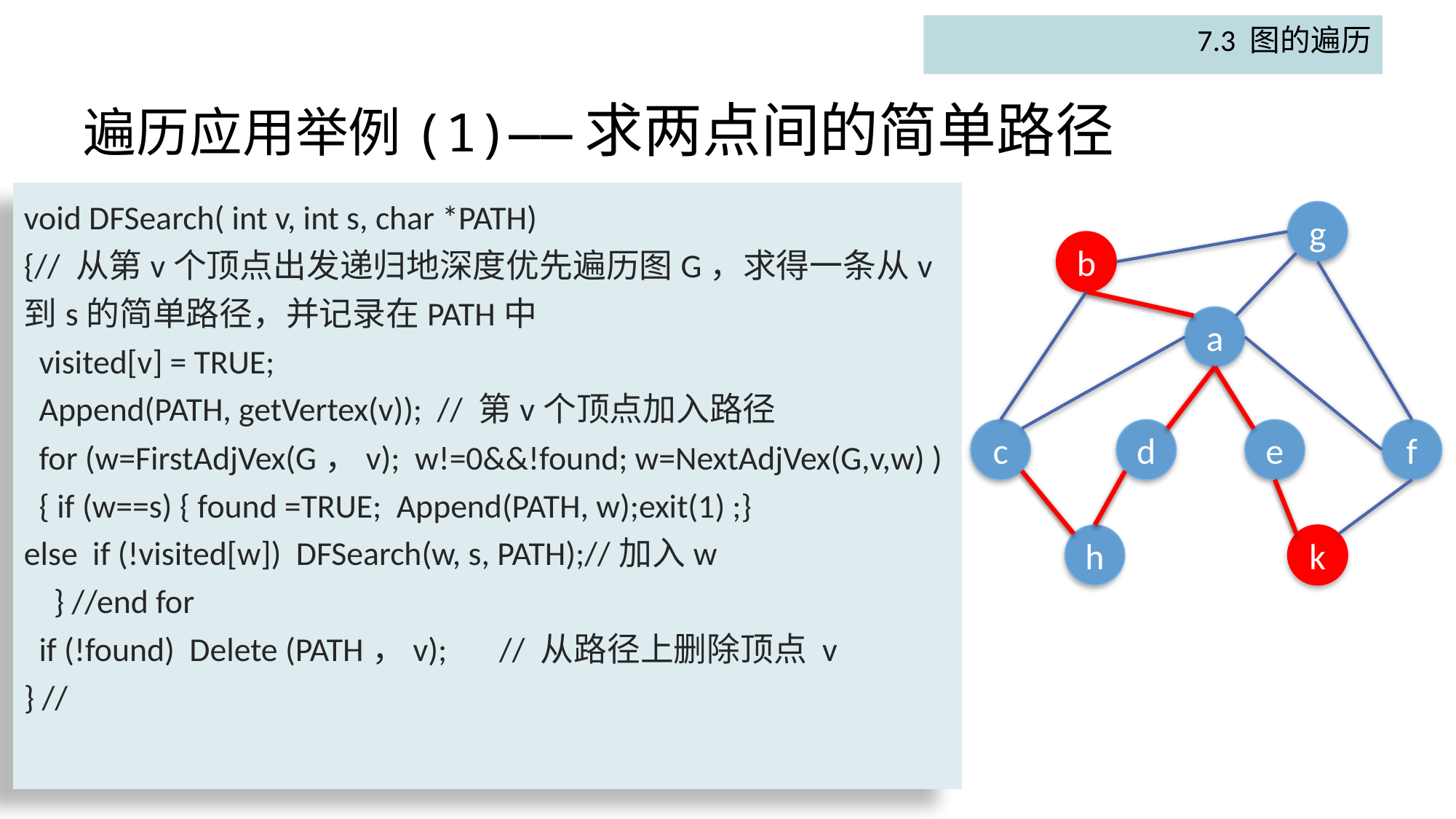

7.3 图的遍历
# 遍历应用举例(1)——求两点间的简单路径
void DFSearch( int v, int s, char *PATH)
{// 从第v个顶点出发递归地深度优先遍历图G，求得一条从v到s的简单路径，并记录在PATH中
  visited[v] = TRUE;
  Append(PATH, getVertex(v));  // 第v个顶点加入路径
  for (w=FirstAdjVex(G，v);  w!=0&&!found; w=NextAdjVex(G,v,w) )
  { if (w==s) { found =TRUE;  Append(PATH, w);exit(1) ;}
else  if (!visited[w])  DFSearch(w, s, PATH);//加入w
    } //end for
  if (!found)  Delete (PATH，v);       // 从路径上删除顶点 v
} //
g
b
a
c
d
e
f
h
k